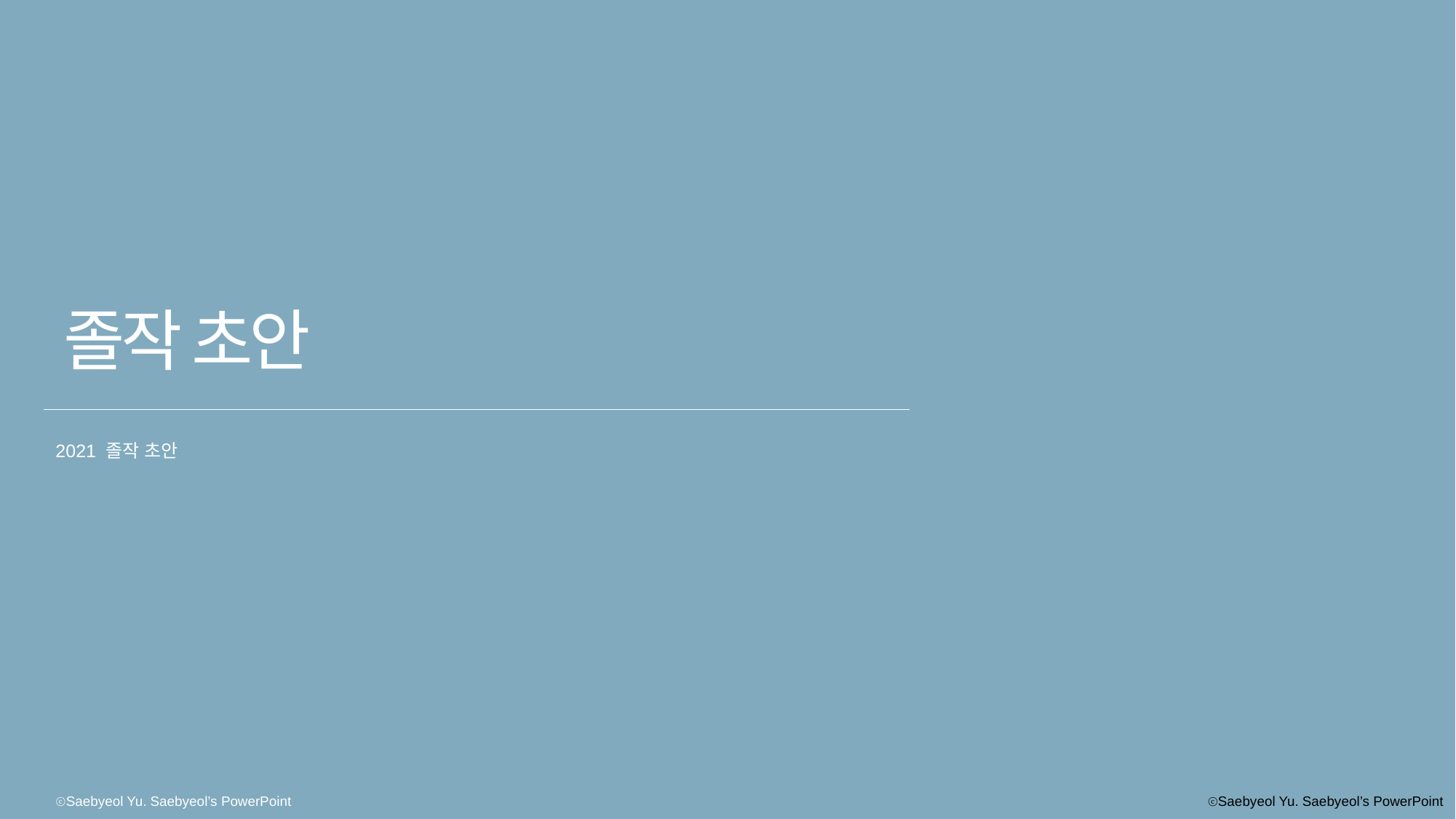

졸작 초안
2021 졸작 초안
ⓒSaebyeol Yu. Saebyeol’s PowerPoint